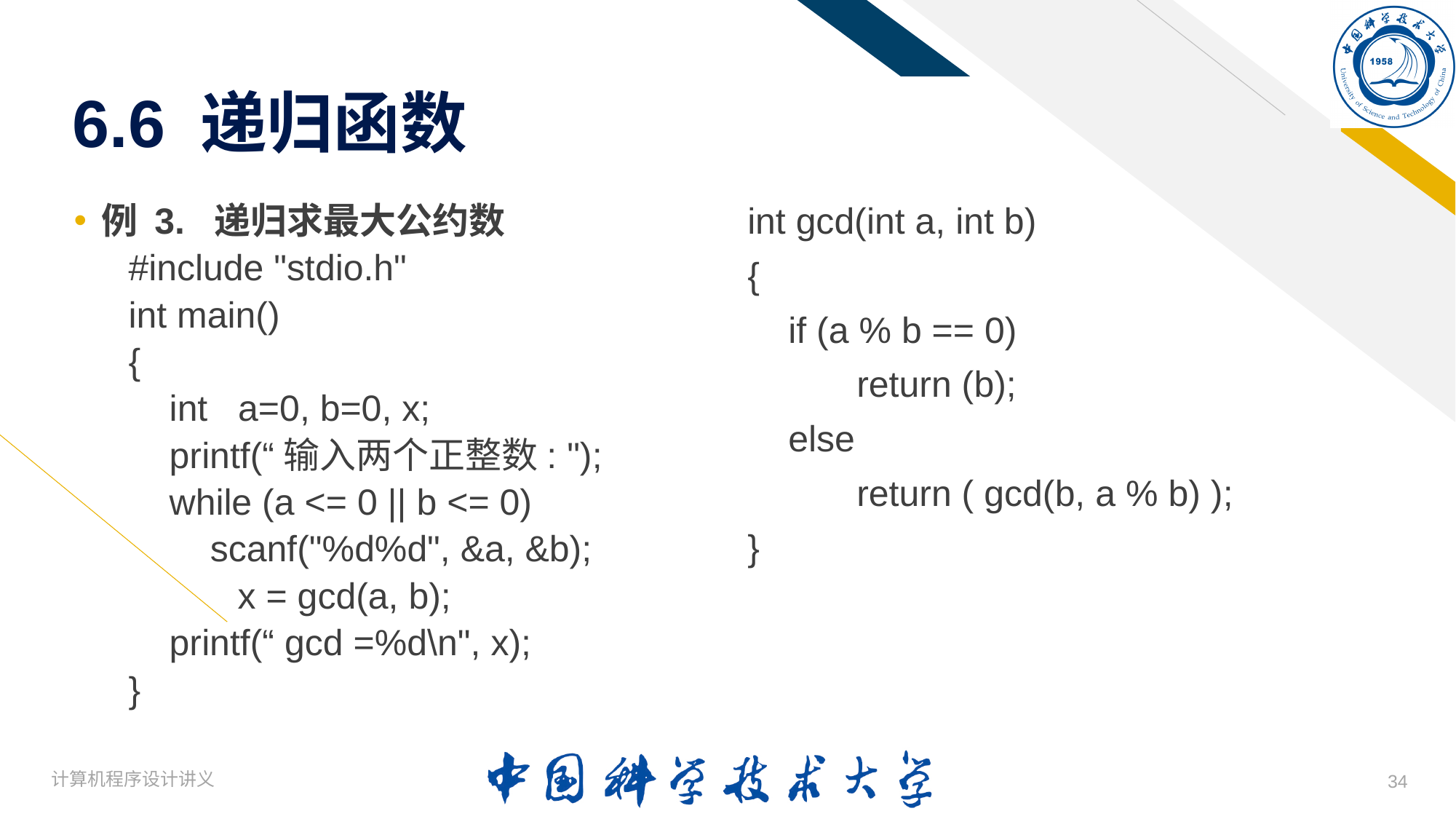

# 6.6 递归函数
例 3.  递归求最大公约数
#include "stdio.h"
int main()
{
    int   a=0, b=0, x;
    printf(“输入两个正整数: ");
    while (a <= 0 || b <= 0)
        scanf("%d%d", &a, &b);
	x = gcd(a, b);
    printf(“ gcd =%d\n", x);
}

int gcd(int a, int b)
{
    if (a % b == 0)
      	return (b);
    else
      	return ( gcd(b, a % b) );
}

计算机程序设计讲义
34